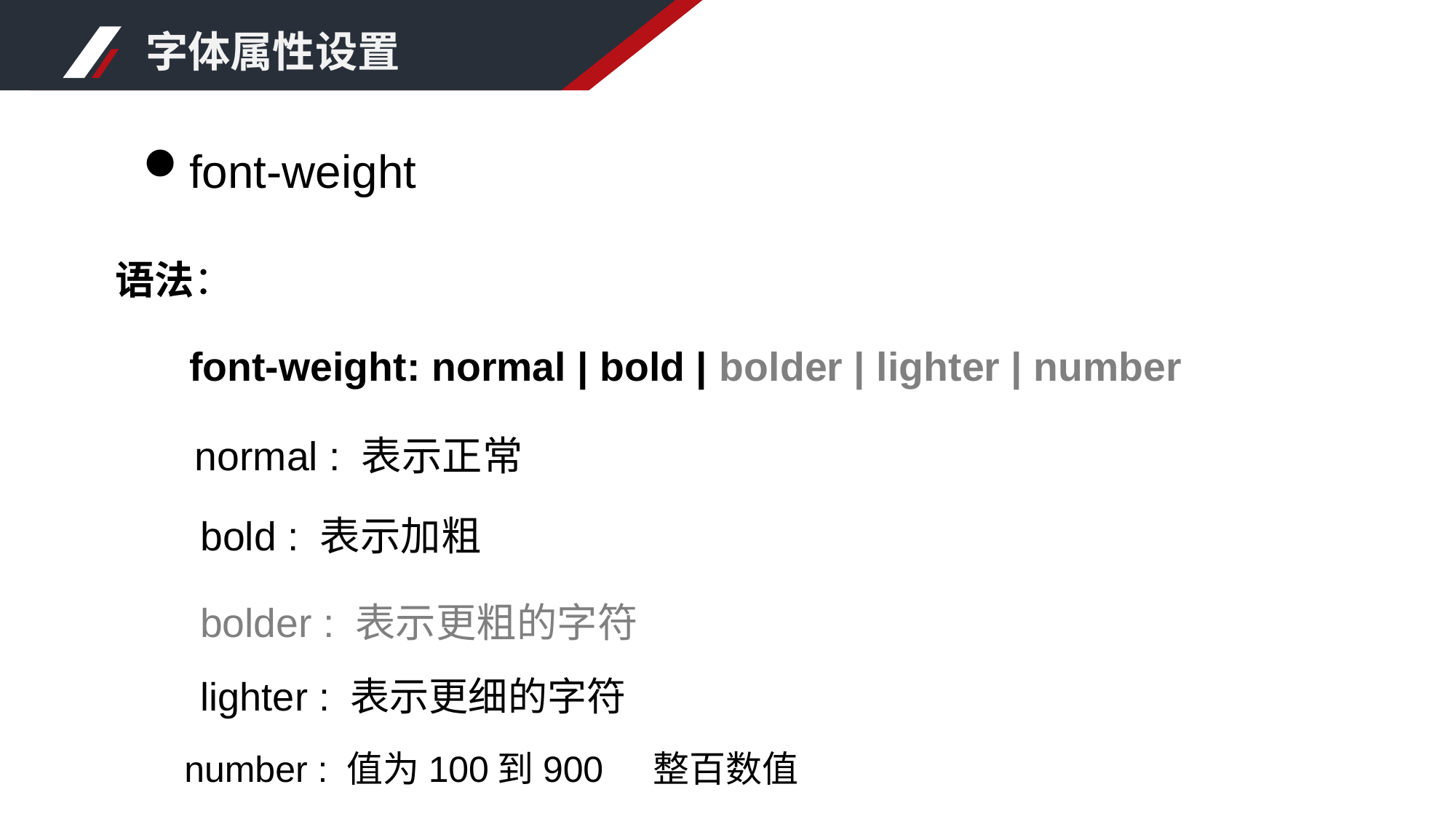

字体属性设置
font-weight
语法：
font-weight: normal | bold | bolder | lighter | number
normal : 表示正常
bold : 表示加粗
bolder : 表示更粗的字符
lighter : 表示更细的字符
number : 值为100到900    整百数值